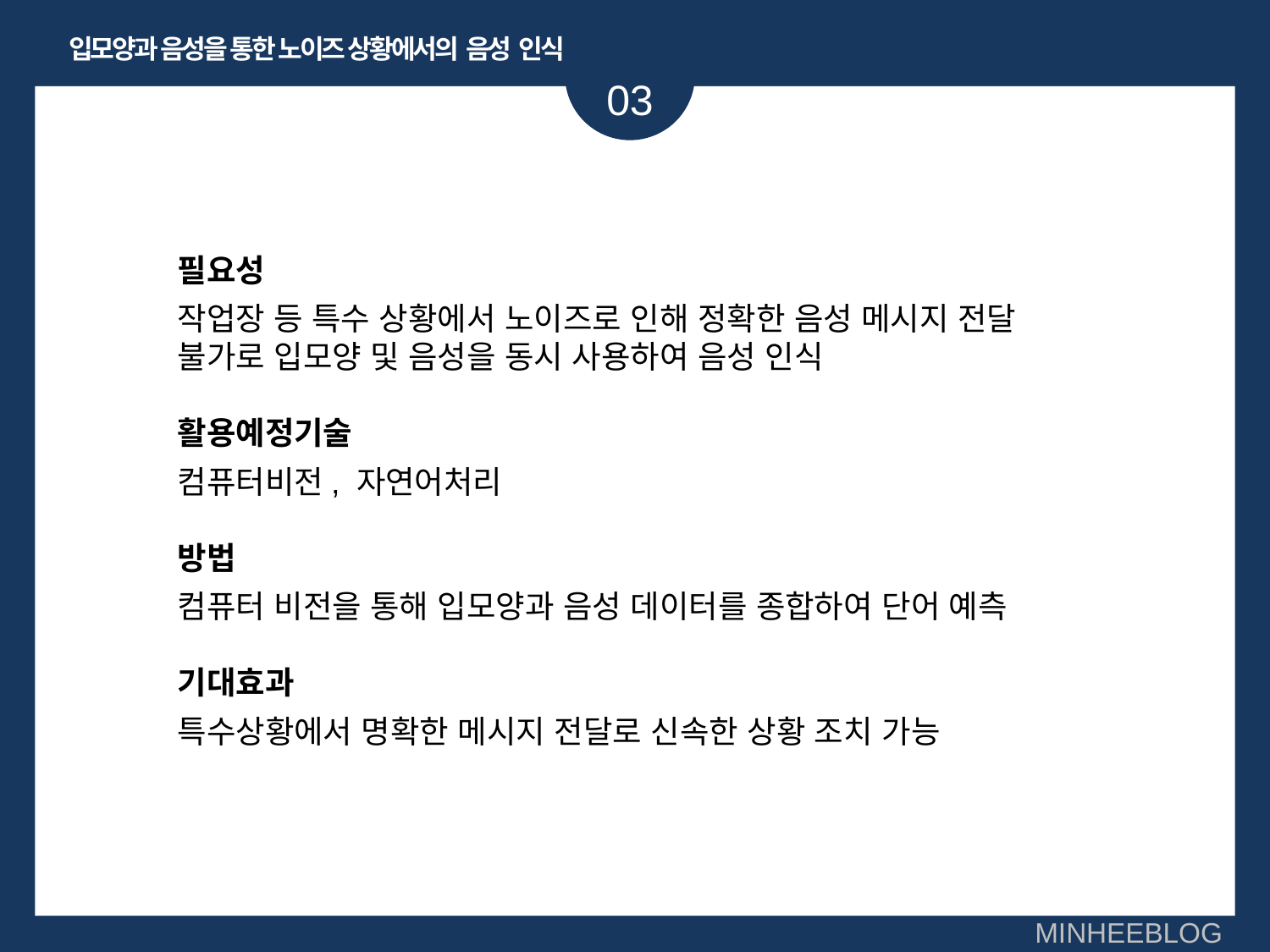

입모양과 음성을 통한 노이즈 상황에서의  음성  인식
03

필요성

작업장 등 특수 상황에서 노이즈로 인해 정확한 음성 메시지 전달 불가로 입모양 및 음성을 동시 사용하여 음성 인식

활용예정기술

컴퓨터비전, 자연어처리

방법

컴퓨터 비전을 통해 입모양과 음성 데이터를 종합하여 단어 예측

기대효과

특수상황에서 명확한 메시지 전달로 신속한 상황 조치 가능

제목
소제목
MINHEEBLOG